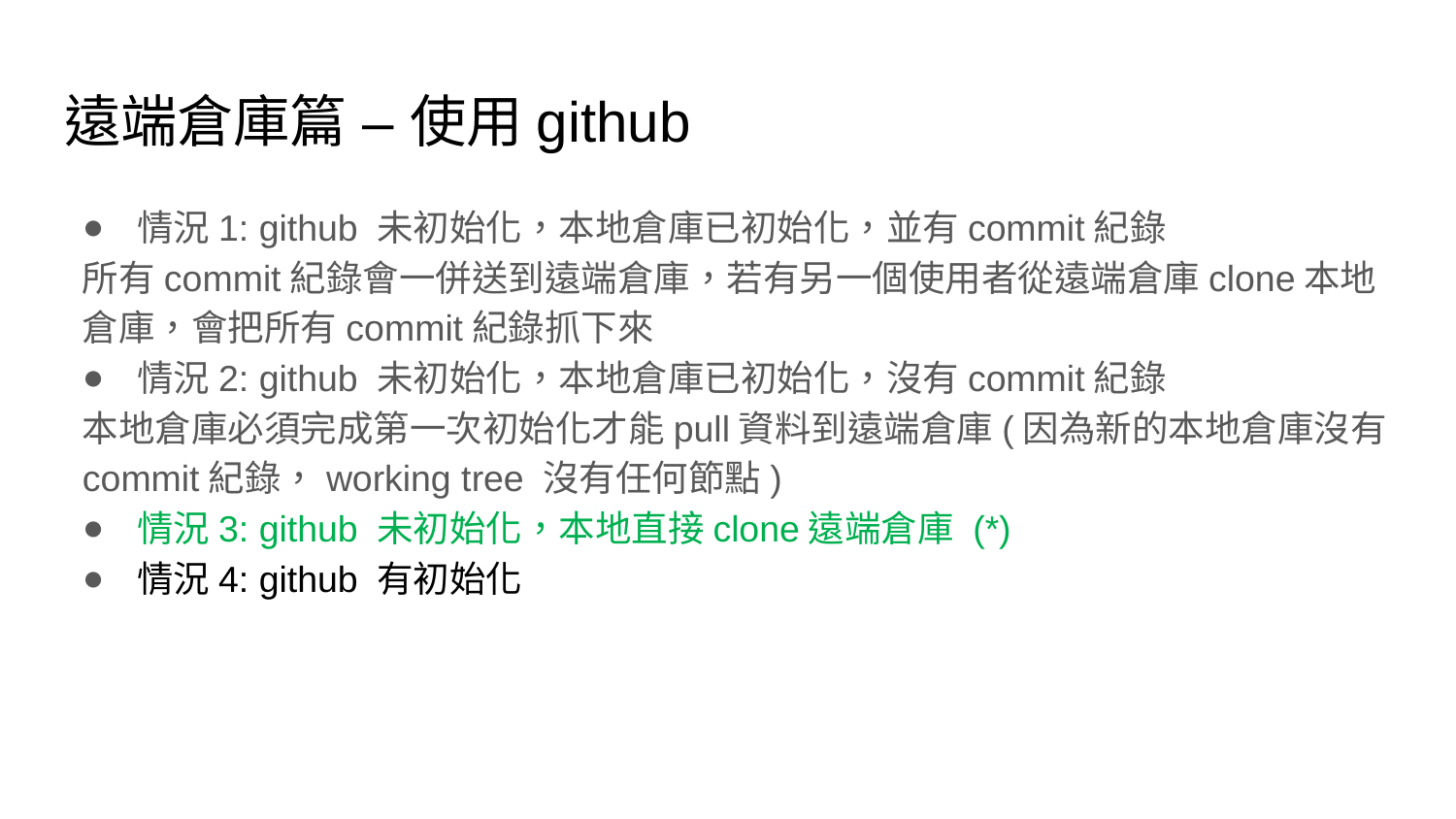

# 遠端倉庫篇 – 使用github
情況1: github 未初始化，本地倉庫已初始化，並有commit紀錄
所有commit紀錄會一併送到遠端倉庫，若有另一個使用者從遠端倉庫clone本地倉庫，會把所有commit紀錄抓下來
情況2: github 未初始化，本地倉庫已初始化，沒有commit紀錄
本地倉庫必須完成第一次初始化才能pull資料到遠端倉庫(因為新的本地倉庫沒有commit紀錄，working tree 沒有任何節點)
情況3: github 未初始化，本地直接clone遠端倉庫 (*)
情況4: github 有初始化